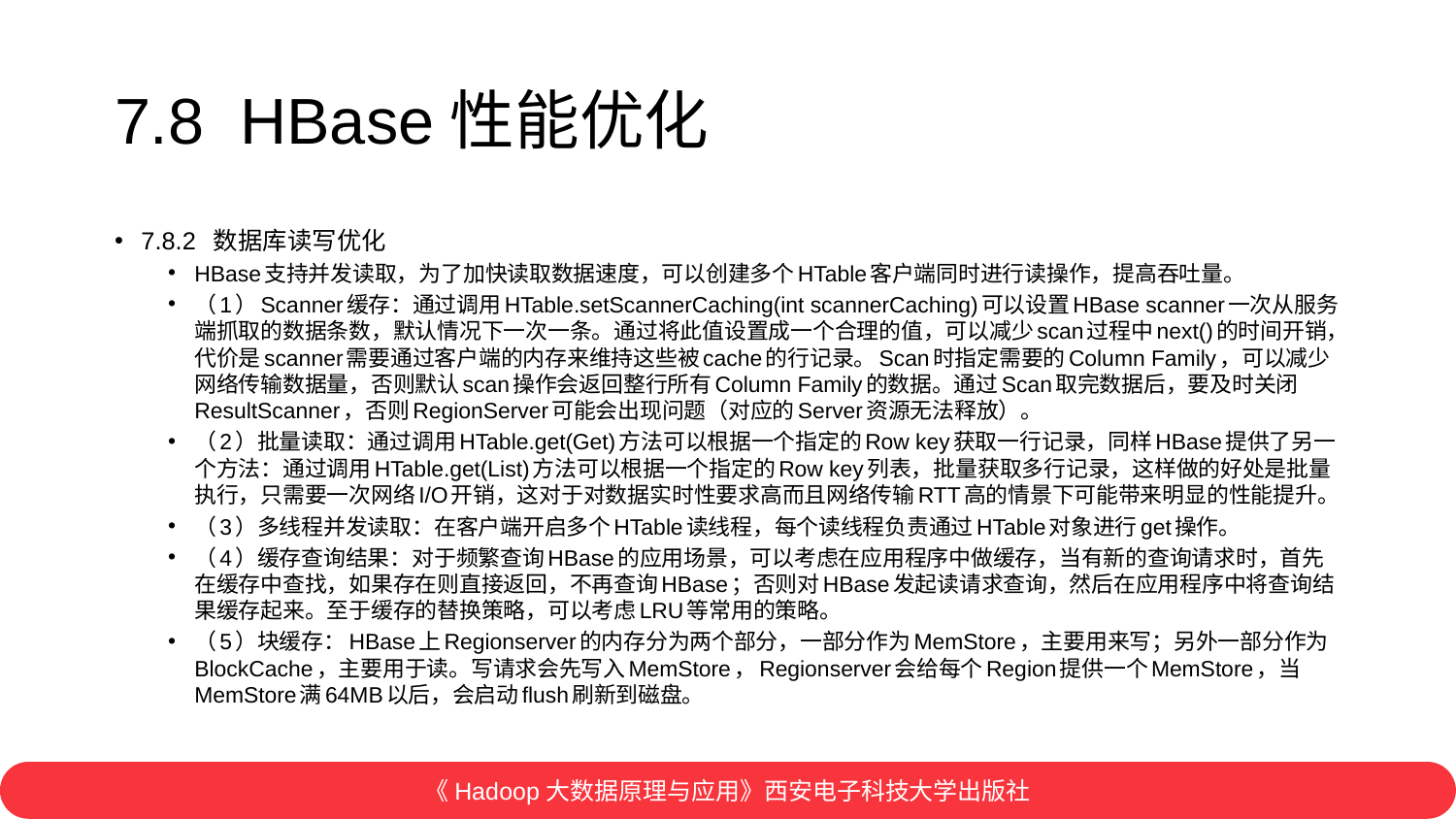

# 7.8  HBase性能优化
7.8.2  数据库读写优化
HBase支持并发读取，为了加快读取数据速度，可以创建多个HTable客户端同时进行读操作，提高吞吐量。
（1）Scanner缓存：通过调用HTable.setScannerCaching(int scannerCaching)可以设置HBase scanner一次从服务端抓取的数据条数，默认情况下一次一条。通过将此值设置成一个合理的值，可以减少scan过程中next()的时间开销，代价是scanner需要通过客户端的内存来维持这些被cache的行记录。Scan时指定需要的Column Family，可以减少网络传输数据量，否则默认scan操作会返回整行所有Column Family的数据。通过Scan取完数据后，要及时关闭ResultScanner，否则RegionServer可能会出现问题（对应的Server资源无法释放）。
（2）批量读取：通过调用HTable.get(Get)方法可以根据一个指定的Row key获取一行记录，同样HBase提供了另一个方法：通过调用HTable.get(List)方法可以根据一个指定的Row key列表，批量获取多行记录，这样做的好处是批量执行，只需要一次网络I/O开销，这对于对数据实时性要求高而且网络传输RTT高的情景下可能带来明显的性能提升。
（3）多线程并发读取：在客户端开启多个HTable读线程，每个读线程负责通过HTable对象进行get操作。
（4）缓存查询结果：对于频繁查询HBase的应用场景，可以考虑在应用程序中做缓存，当有新的查询请求时，首先在缓存中查找，如果存在则直接返回，不再查询HBase；否则对HBase发起读请求查询，然后在应用程序中将查询结果缓存起来。至于缓存的替换策略，可以考虑LRU等常用的策略。
（5）块缓存：HBase上Regionserver的内存分为两个部分，一部分作为MemStore，主要用来写；另外一部分作为BlockCache，主要用于读。写请求会先写入MemStore，Regionserver会给每个Region提供一个MemStore，当MemStore满64MB以后，会启动flush刷新到磁盘。